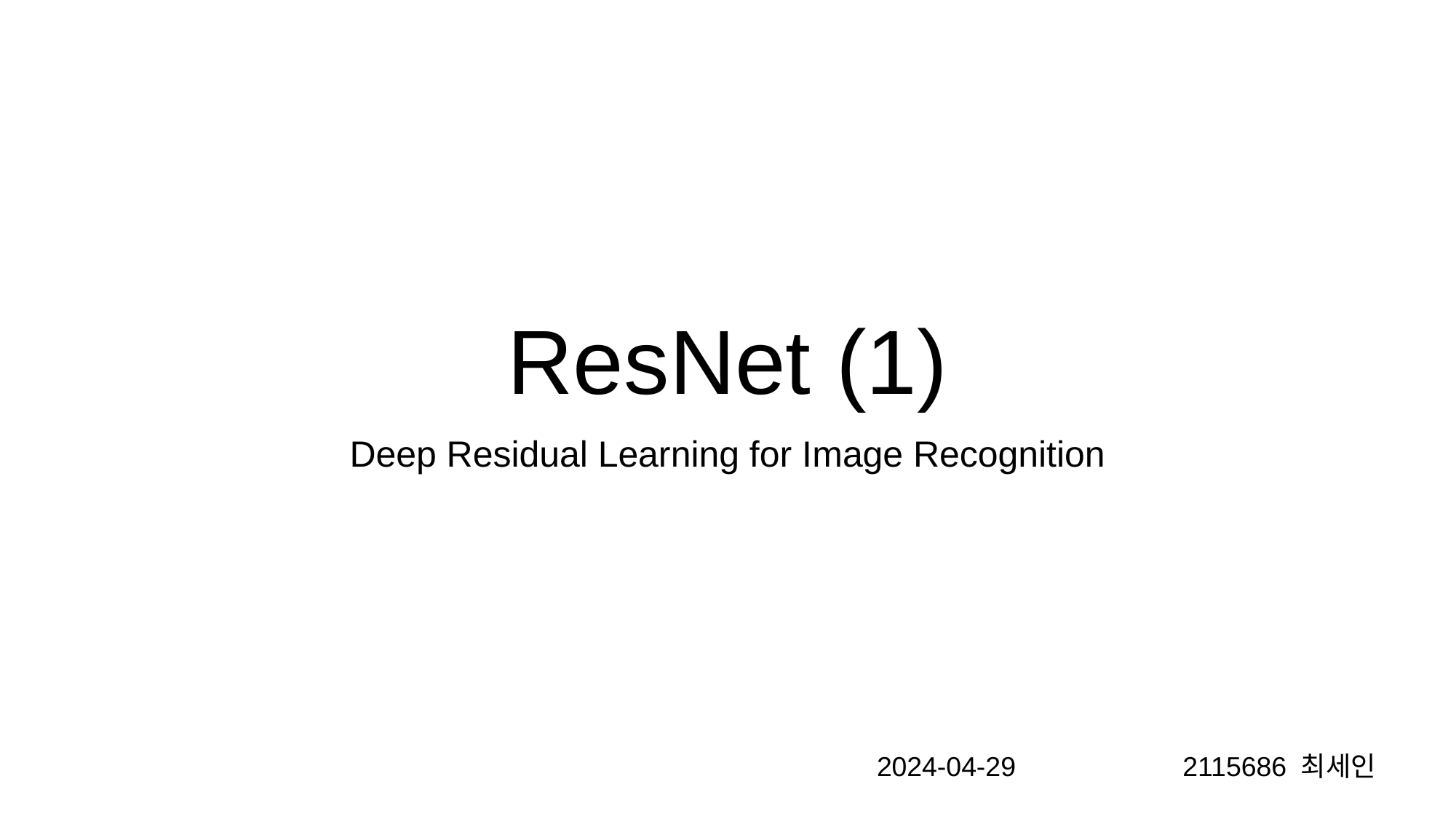

# ResNet (1)
Deep Residual Learning for Image Recognition
2024-04-29
2115686 최세인